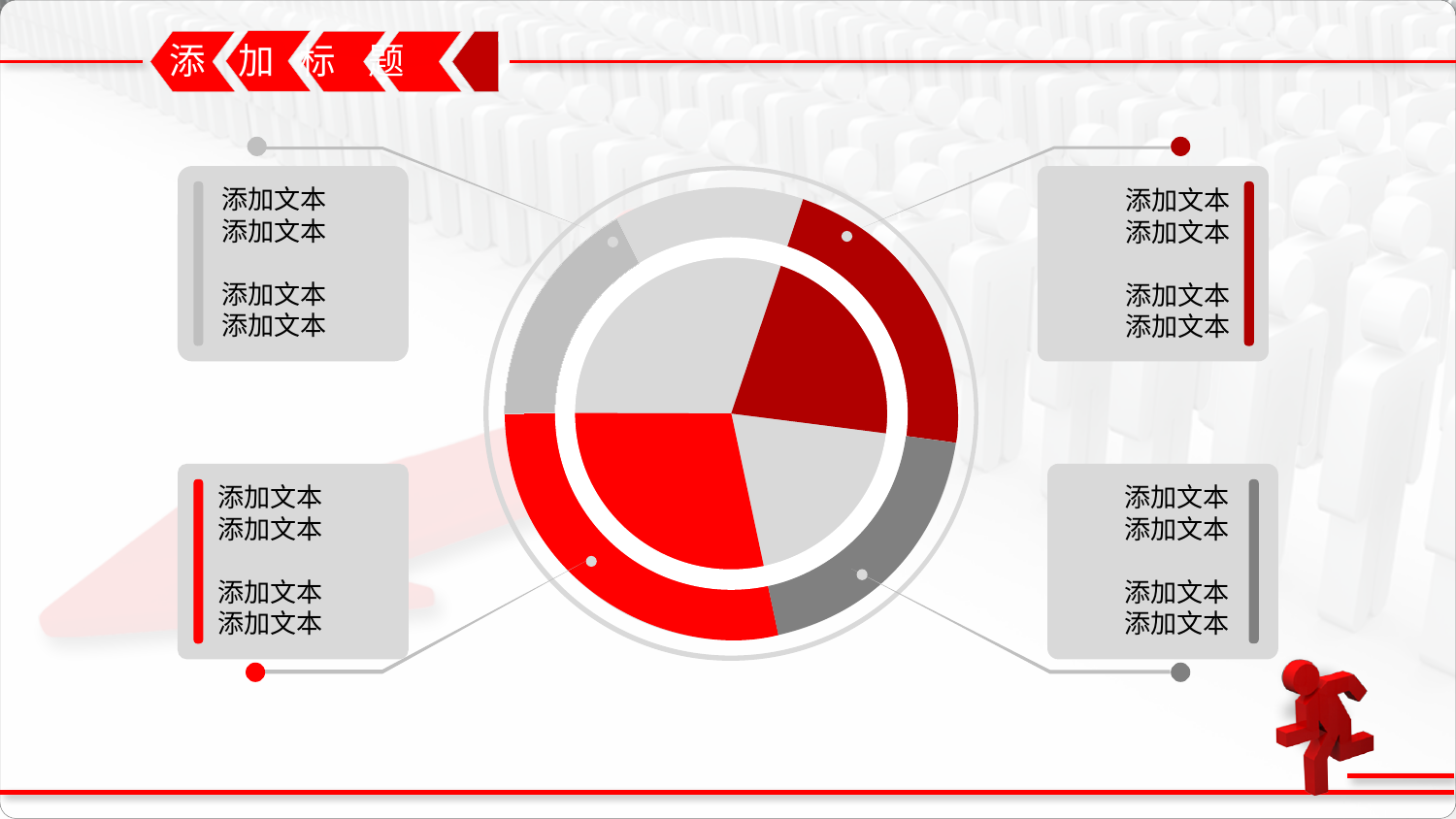

添    加   标    题

添加文本
添加文本

添加文本
添加文本

添加文本
添加文本

添加文本
添加文本

添加文本
添加文本

添加文本
添加文本

添加文本
添加文本

添加文本
添加文本